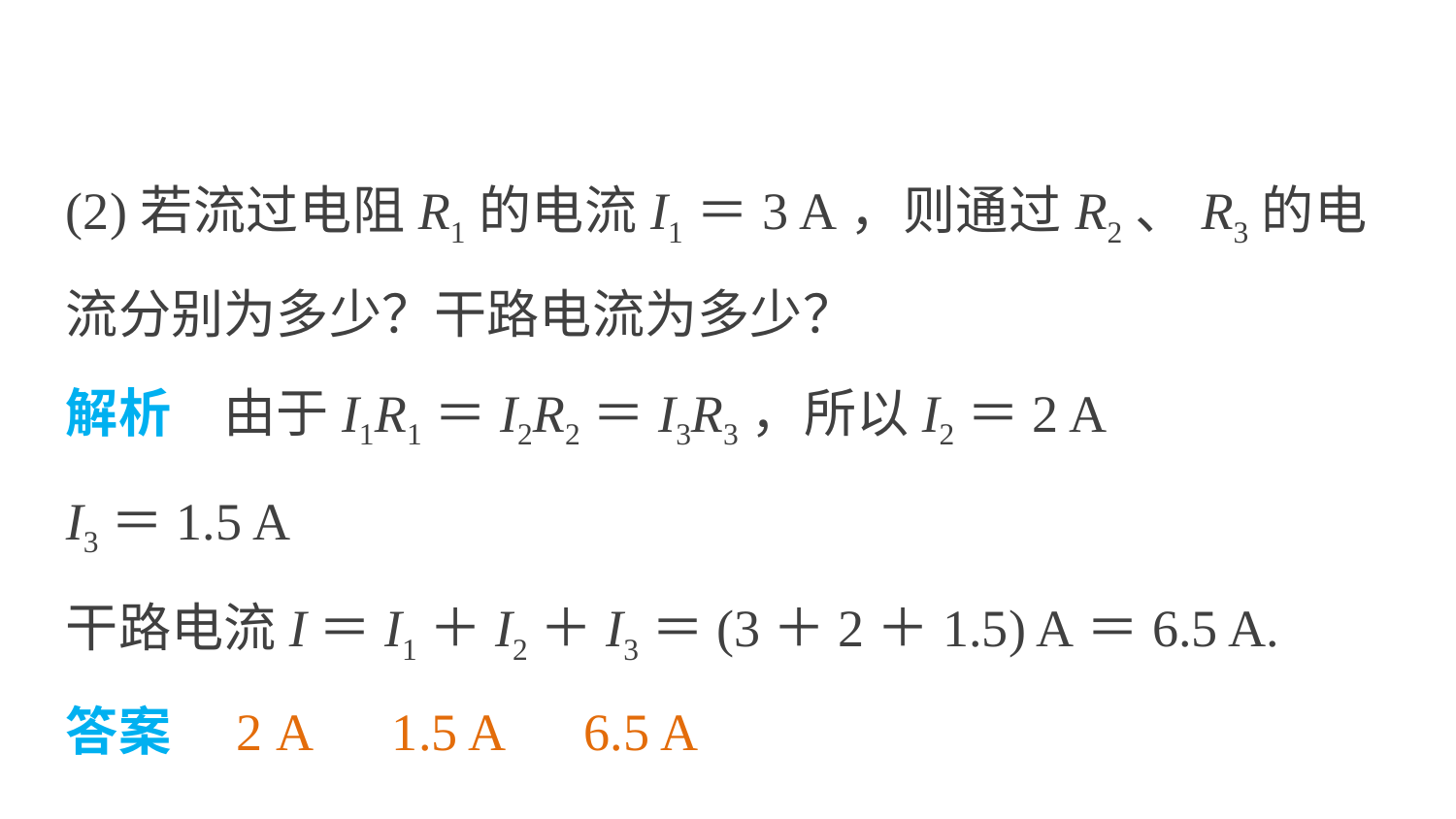

(2)若流过电阻R1的电流I1＝3 A，则通过R2、R3的电流分别为多少？干路电流为多少？
解析　由于I1R1＝I2R2＝I3R3，所以I2＝2 A
I3＝1.5 A
干路电流I＝I1＋I2＋I3＝(3＋2＋1.5) A＝6.5 A.
答案　2 A　1.5 A　6.5 A